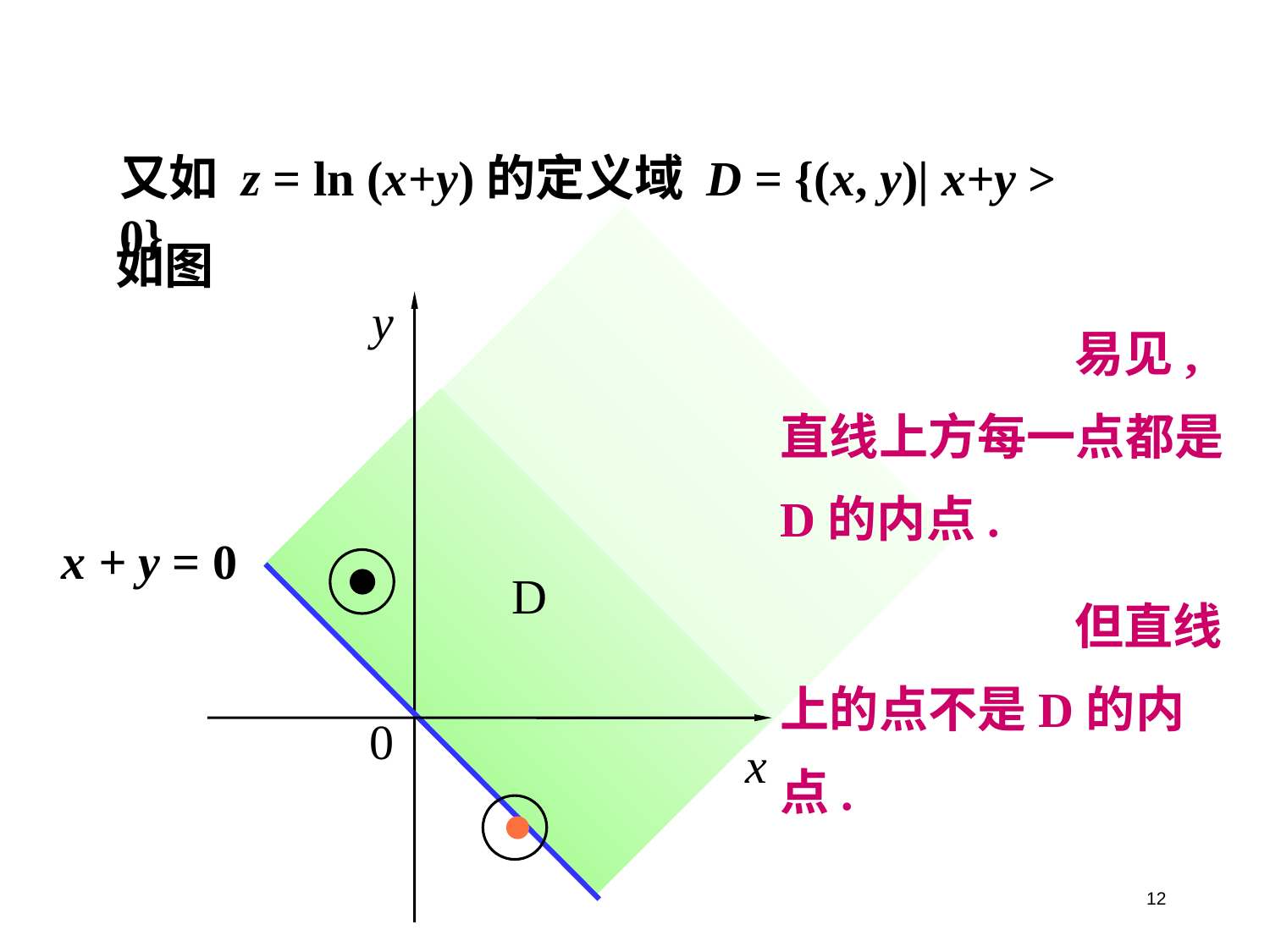

又如 z = ln (x+y)的定义域 D = {(x, y)| x+y > 0}
如图

y

x + y = 0

0

x
D
易见, 直线上方每一点都是D的内点.
但直线上的点不是D的内点.

12